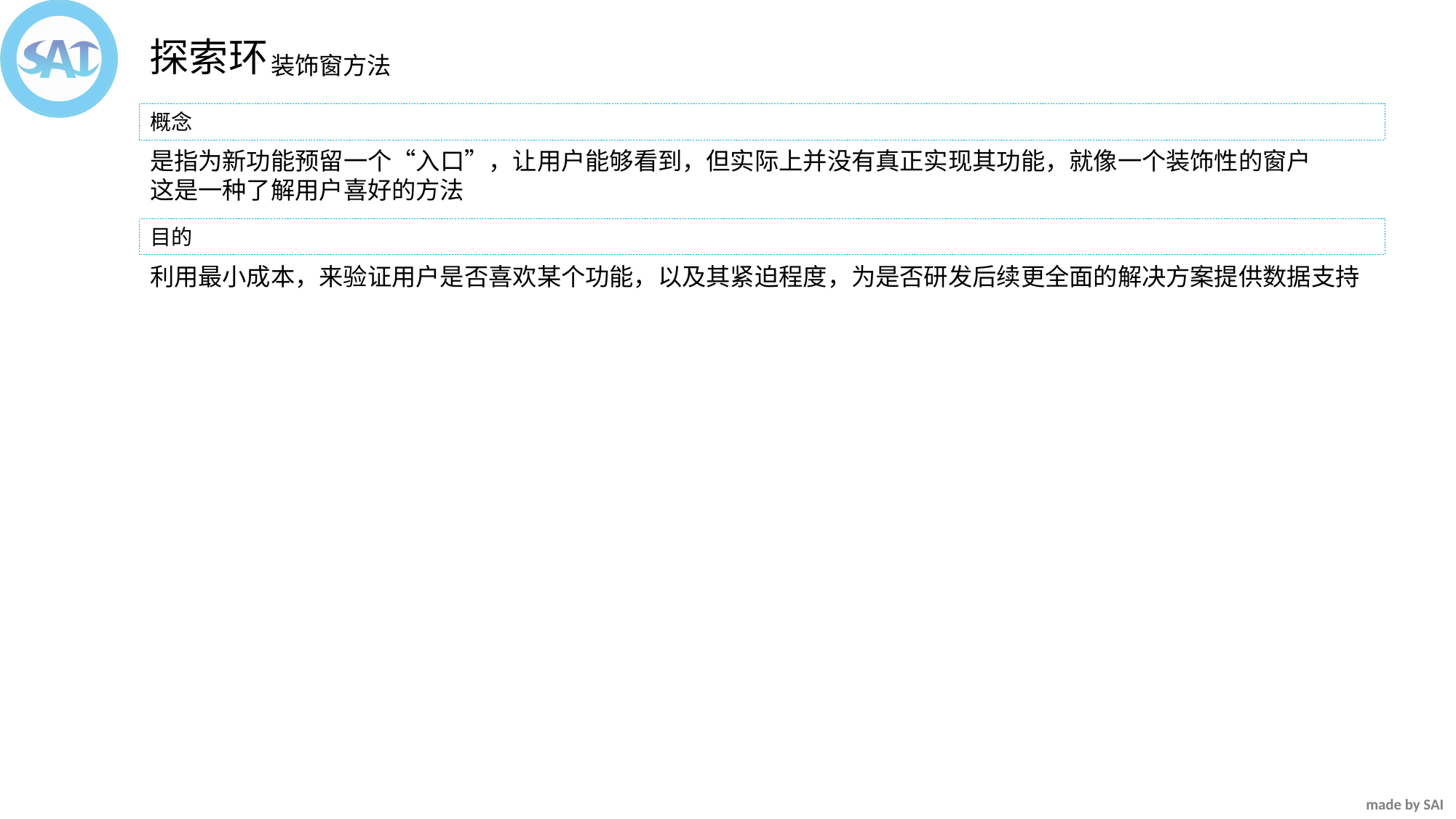

探索环
装饰窗方法
概念
是指为新功能预留一个“入口”，让用户能够看到，但实际上并没有真正实现其功能，就像一个装饰性的窗户
这是一种了解用户喜好的方法
目的
利用最小成本，来验证用户是否喜欢某个功能，以及其紧迫程度，为是否研发后续更全面的解决方案提供数据支持